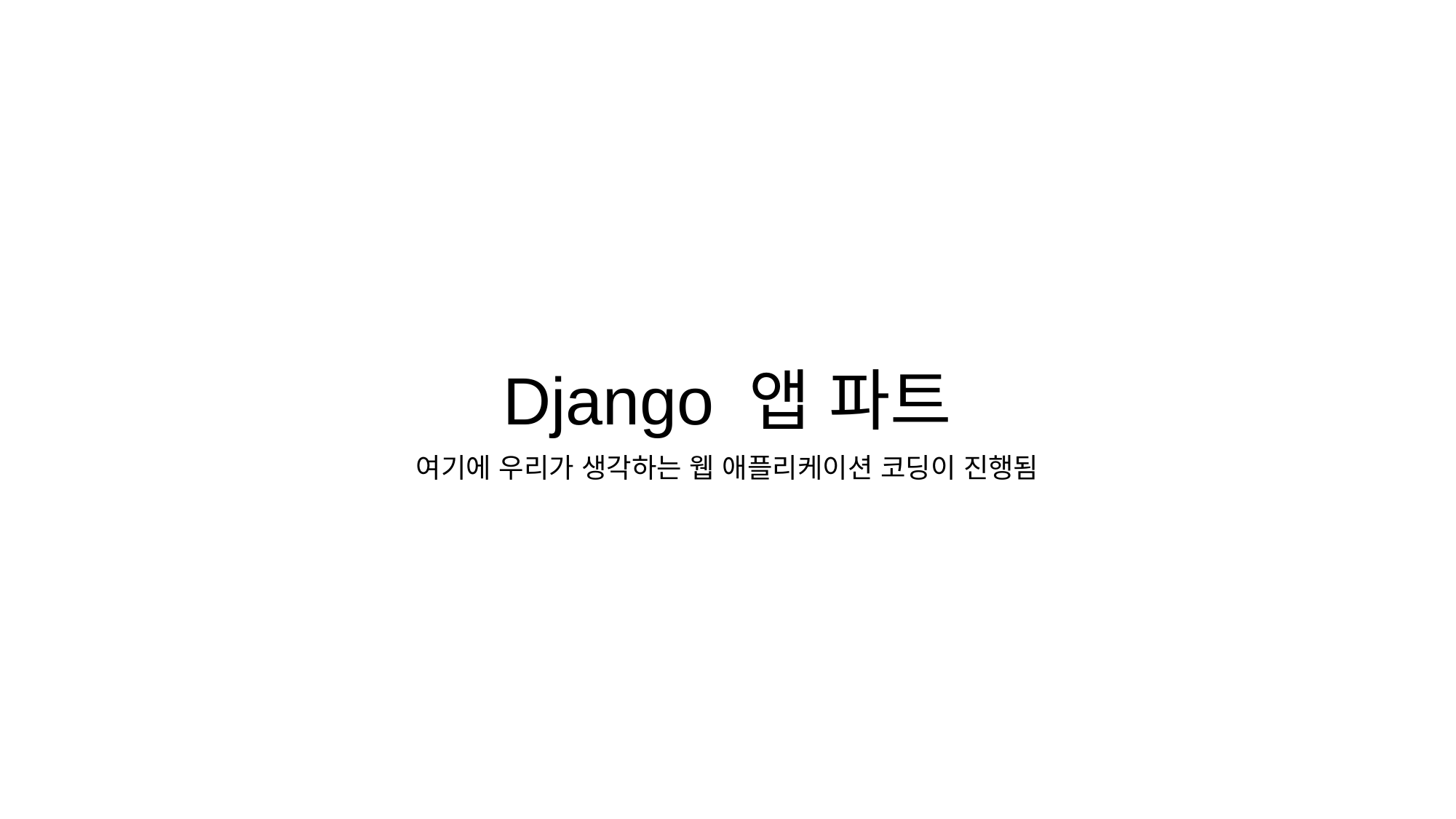

# Django 앱 파트
여기에 우리가 생각하는 웹 애플리케이션 코딩이 진행됨